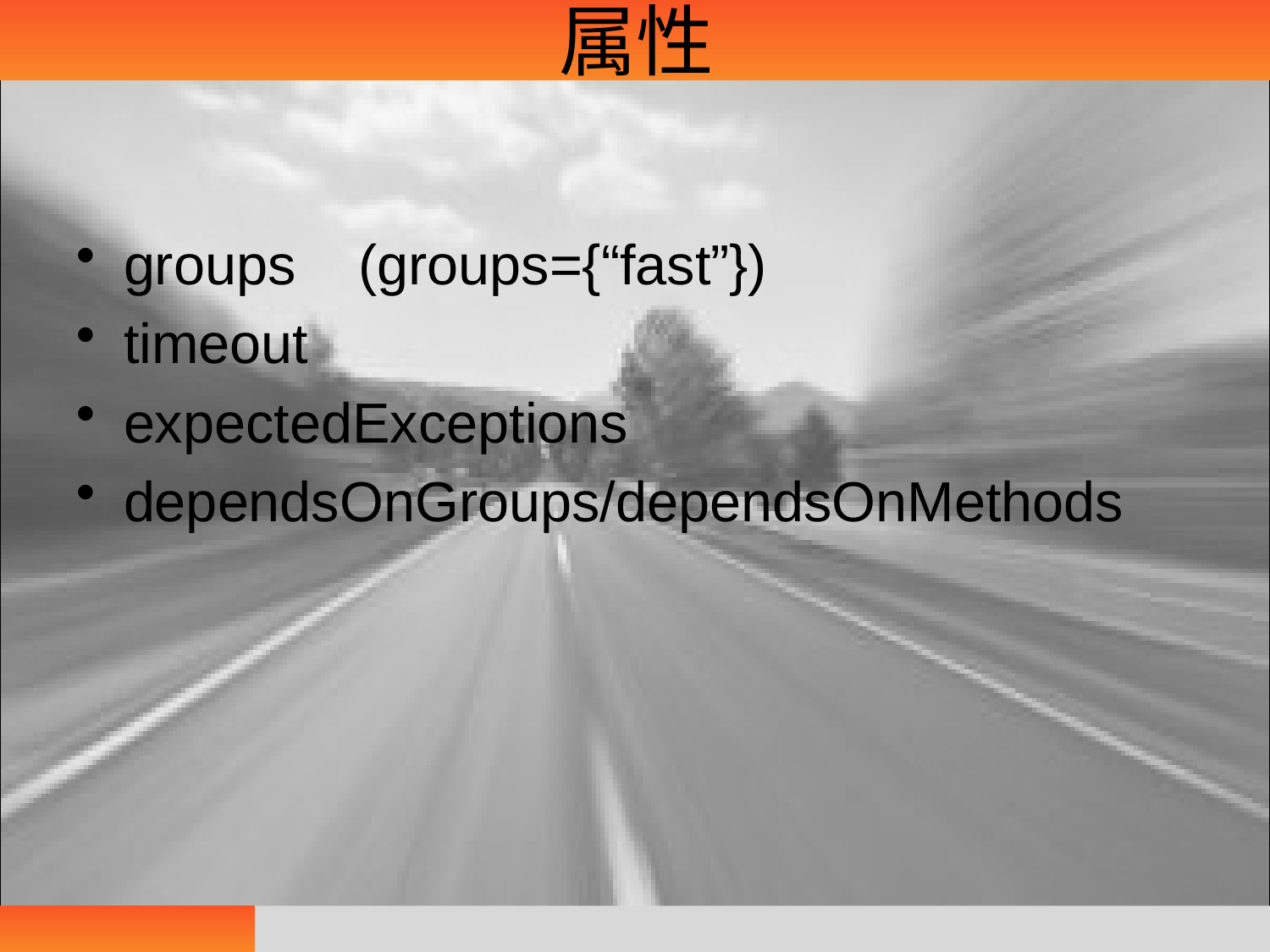

# 属性
groups    (groups={“fast”})
timeout
expectedExceptions
dependsOnGroups/dependsOnMethods